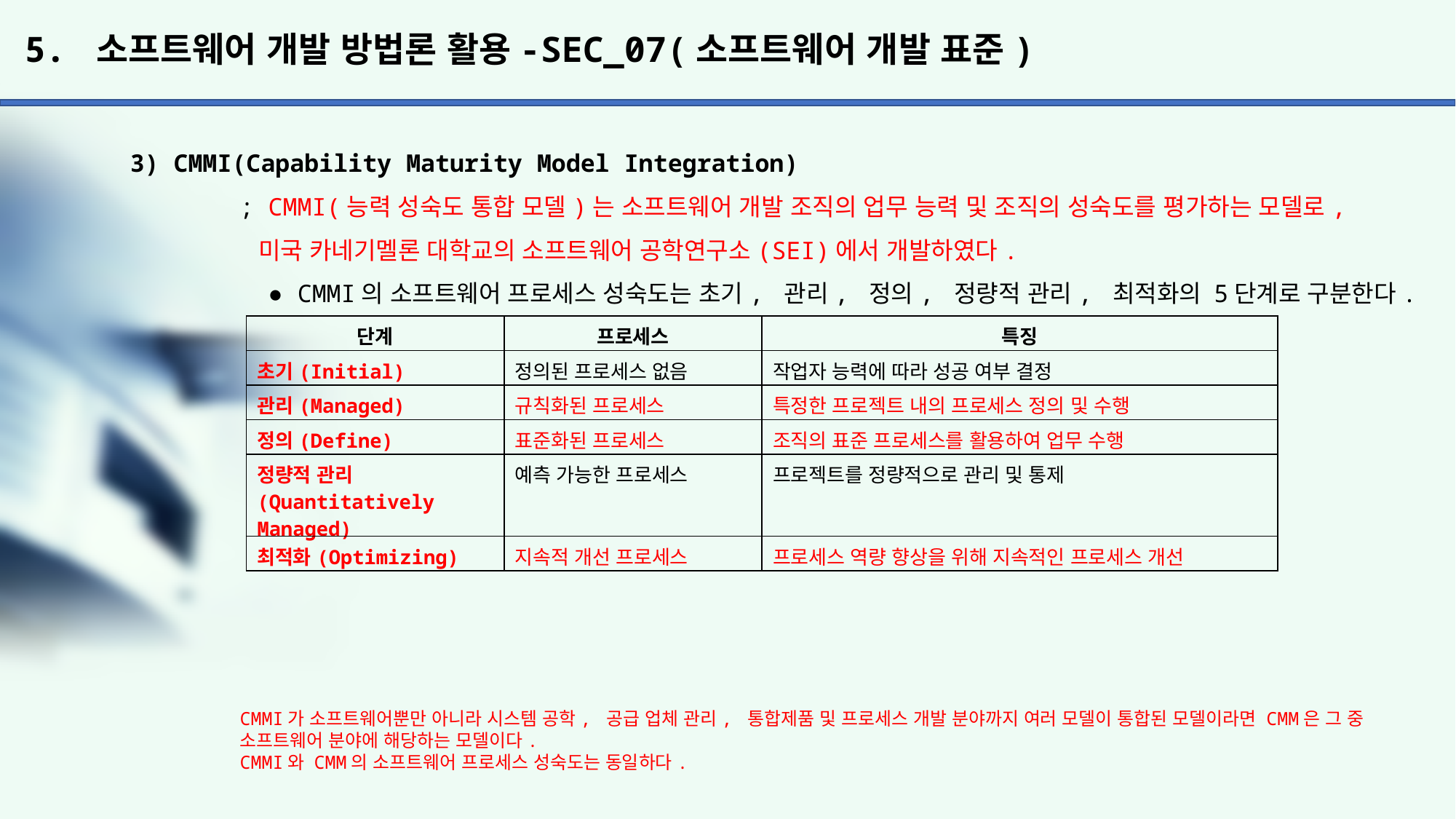

# 5. 소프트웨어 개발 방법론 활용-SEC_07(소프트웨어 개발 표준)
3) CMMI(Capability Maturity Model Integration)
	; CMMI(능력 성숙도 통합 모델)는 소프트웨어 개발 조직의 업무 능력 및 조직의 성숙도를 평가하는 모델로,
	  미국 카네기멜론 대학교의 소프트웨어 공학연구소(SEI)에서 개발하였다.
	  ● CMMI의 소프트웨어 프로세스 성숙도는 초기, 관리, 정의, 정량적 관리, 최적화의 5단계로 구분한다.
| 단계 | 프로세스 | 특징 |
| --- | --- | --- |
| 초기(Initial) | 정의된 프로세스 없음 | 작업자 능력에 따라 성공 여부 결정 |
| 관리(Managed) | 규칙화된 프로세스 | 특정한 프로젝트 내의 프로세스 정의 및 수행 |
| 정의(Define) | 표준화된 프로세스 | 조직의 표준 프로세스를 활용하여 업무 수행 |
| 정량적 관리 (Quantitatively Managed) | 예측 가능한 프로세스 | 프로젝트를 정량적으로 관리 및 통제 |
| 최적화(Optimizing) | 지속적 개선 프로세스 | 프로세스 역량 향상을 위해 지속적인 프로세스 개선 |
CMMI가 소프트웨어뿐만 아니라 시스템 공학, 공급 업체 관리, 통합제품 및 프로세스 개발 분야까지 여러 모델이 통합된 모델이라면 CMM은 그 중 소프트웨어 분야에 해당하는 모델이다.
CMMI와 CMM의 소프트웨어 프로세스 성숙도는 동일하다.